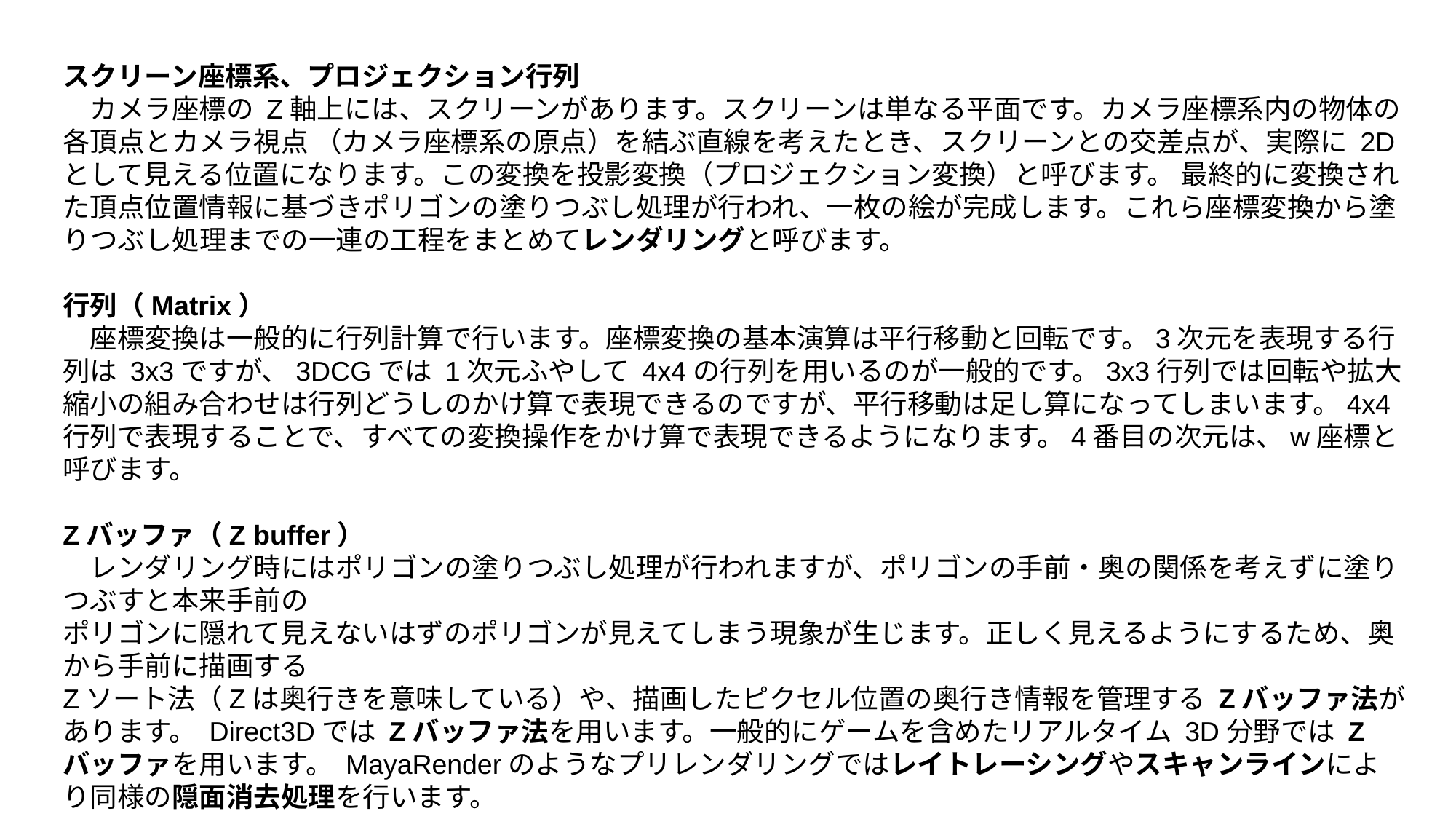

スクリーン座標系、プロジェクション行列
　カメラ座標の Z軸上には、スクリーンがあります。スクリーンは単なる平面です。カメラ座標系内の物体の各頂点とカメラ視点 （カメラ座標系の原点）を結ぶ直線を考えたとき、スクリーンとの交差点が、実際に 2Dとして見える位置になります。この変換を投影変換（プロジェクション変換）と呼びます。 最終的に変換された頂点位置情報に基づきポリゴンの塗りつぶし処理が行われ、一枚の絵が完成します。これら座標変換から塗りつぶし処理までの一連の工程をまとめてレンダリングと呼びます。

行列（Matrix）
　座標変換は一般的に行列計算で行います。座標変換の基本演算は平行移動と回転です。3次元を表現する行列は 3x3ですが、3DCGでは 1次元ふやして 4x4の行列を用いるのが一般的です。3x3行列では回転や拡大縮小の組み合わせは行列どうしのかけ算で表現できるのですが、平行移動は足し算になってしまいます。4x4行列で表現することで、すべての変換操作をかけ算で表現できるようになります。4番目の次元は、w座標と呼びます。

Zバッファ（Z buffer）
　レンダリング時にはポリゴンの塗りつぶし処理が行われますが、ポリゴンの手前・奥の関係を考えずに塗りつぶすと本来手前の
ポリゴンに隠れて見えないはずのポリゴンが見えてしまう現象が生じます。正しく見えるようにするため、奥から手前に描画する
Zソート法（Zは奥行きを意味している）や、描画したピクセル位置の奥行き情報を管理する Zバッファ法があります。 Direct3Dでは Zバッファ法を用います。一般的にゲームを含めたリアルタイム 3D分野では Zバッファを用います。 MayaRenderのようなプリレンダリングではレイトレーシングやスキャンラインにより同様の隠面消去処理を行います。

・陰面消去法についてのいい資料です参考にしてください。
　http://hideki-todo.com/cgu/lectures/cg2015/08_rendering1/08_rendering1.pdf